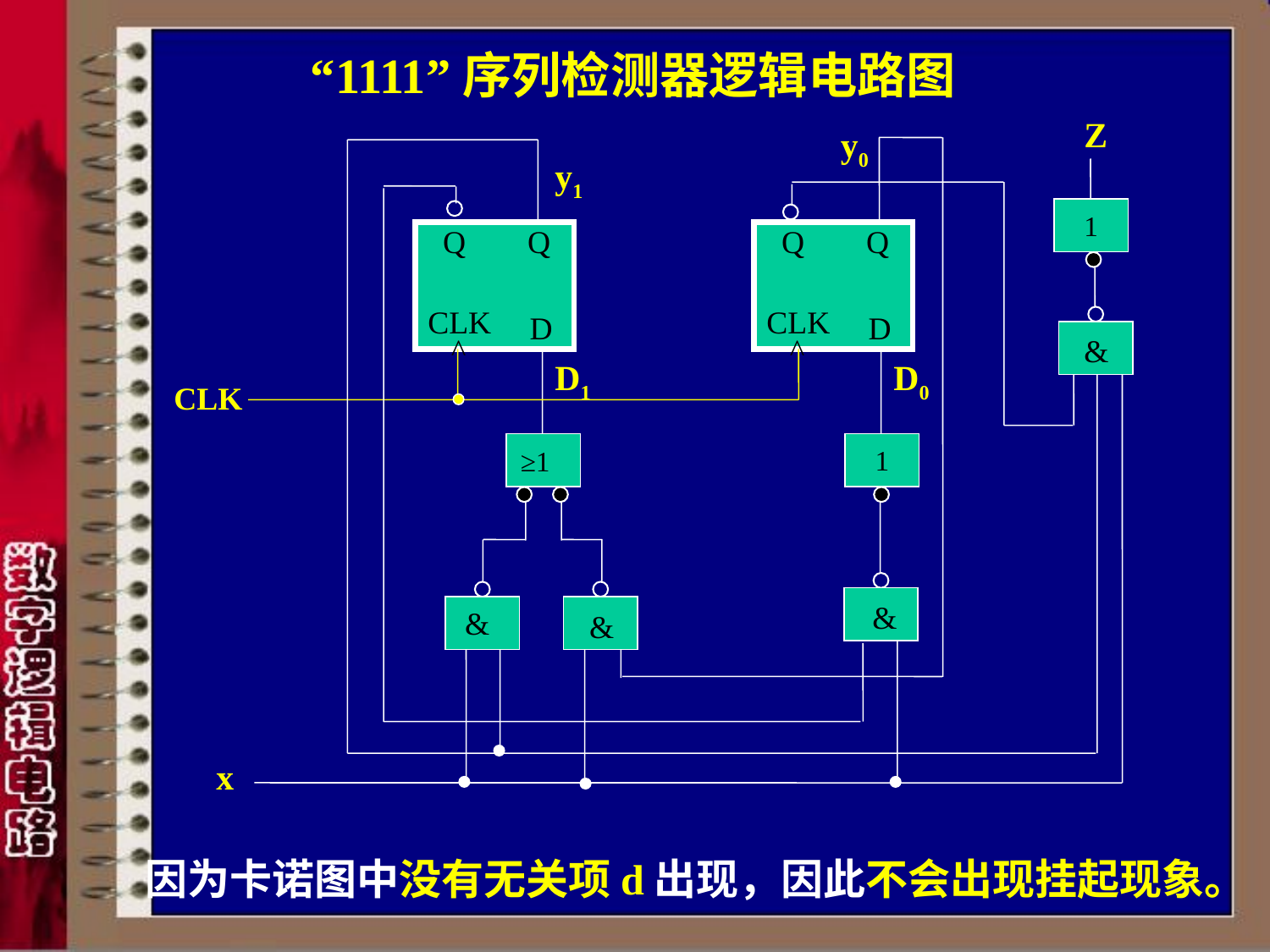

# “1111”序列检测器逻辑电路图
Z
y0

y1

1

Q
Q
Q
Q

CLK
CLK
D
D

^
^
&

CLK

1
≥1

&

&
&

x

D1
D0
因为卡诺图中没有无关项d出现，因此不会出现挂起现象。